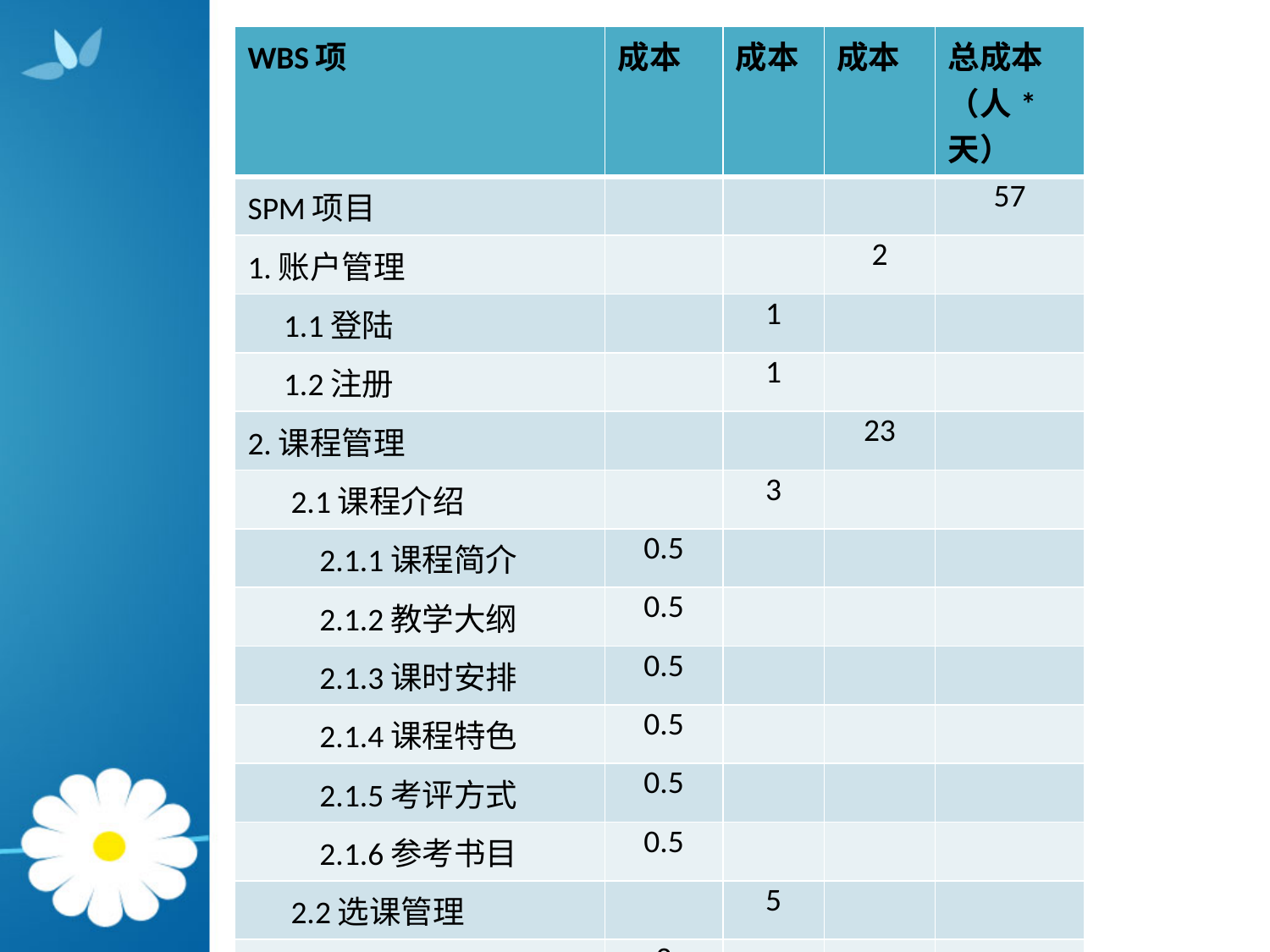

| WBS项 | 成本 | 成本 | 成本 | 总成本（人\*天） |
| --- | --- | --- | --- | --- |
| SPM项目 |  |  |  | 57 |
| 1.账户管理 |  |  | 2 |  |
| 1.1登陆 |  | 1 |  |  |
| 1.2注册 |  | 1 |  |  |
| 2.课程管理 |  |  | 23 |  |
| 2.1课程介绍 |  | 3 |  |  |
| 2.1.1课程简介 | 0.5 |  |  |  |
| 2.1.2教学大纲 | 0.5 |  |  |  |
| 2.1.3课时安排 | 0.5 |  |  |  |
| 2.1.4课程特色 | 0.5 |  |  |  |
| 2.1.5考评方式 | 0.5 |  |  |  |
| 2.1.6参考书目 | 0.5 |  |  |  |
| 2.2选课管理 |  | 5 |  |  |
| 2.2.1学生选课 | 2 |  |  |  |
| 2.2.2查看选课 | 1 |  |  |  |
| 2.2.3教师选课 | 2 |  |  |  |